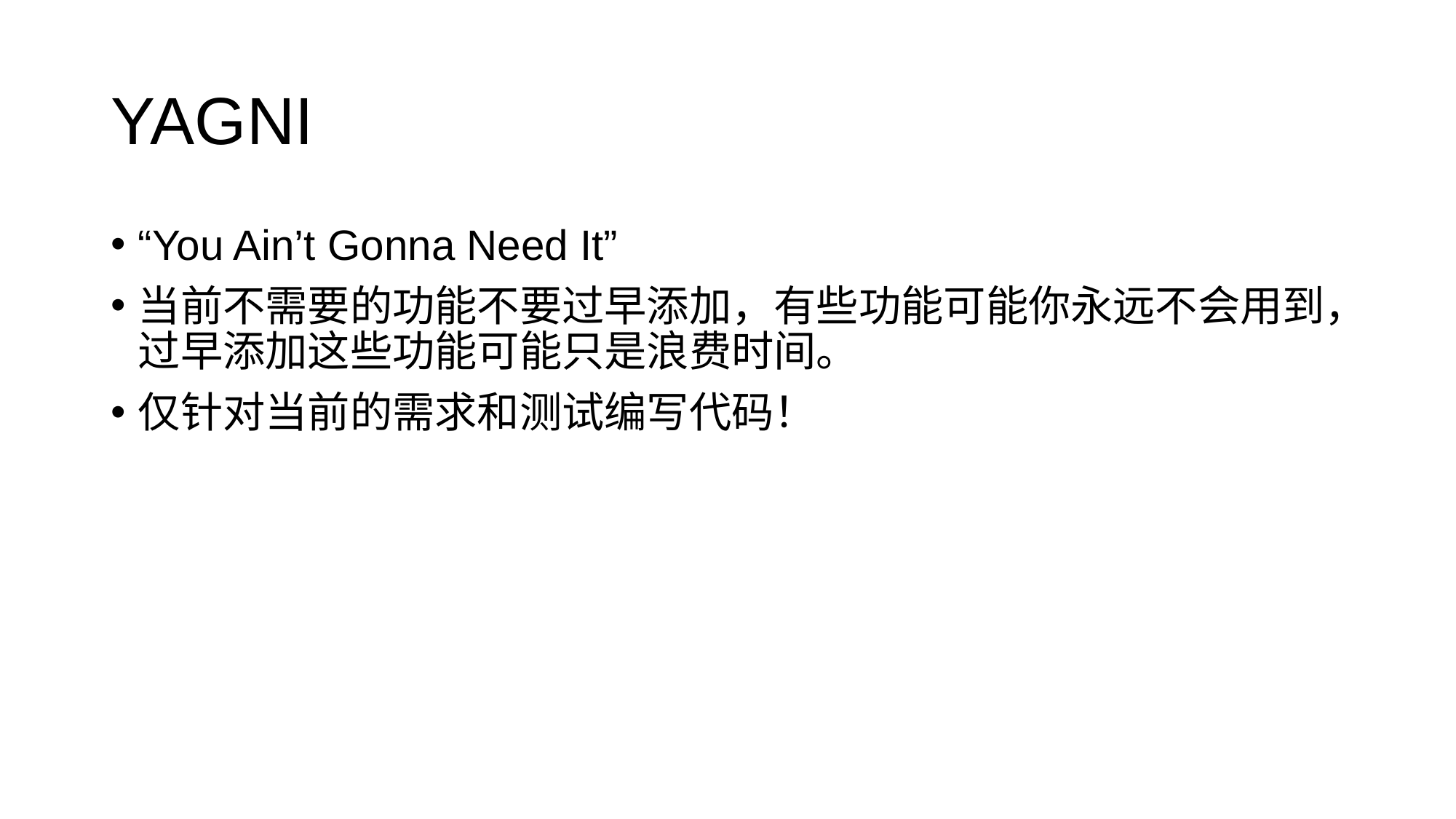

# YAGNI
“You Ain’t Gonna Need It”
当前不需要的功能不要过早添加，有些功能可能你永远不会用到，过早添加这些功能可能只是浪费时间。
仅针对当前的需求和测试编写代码！